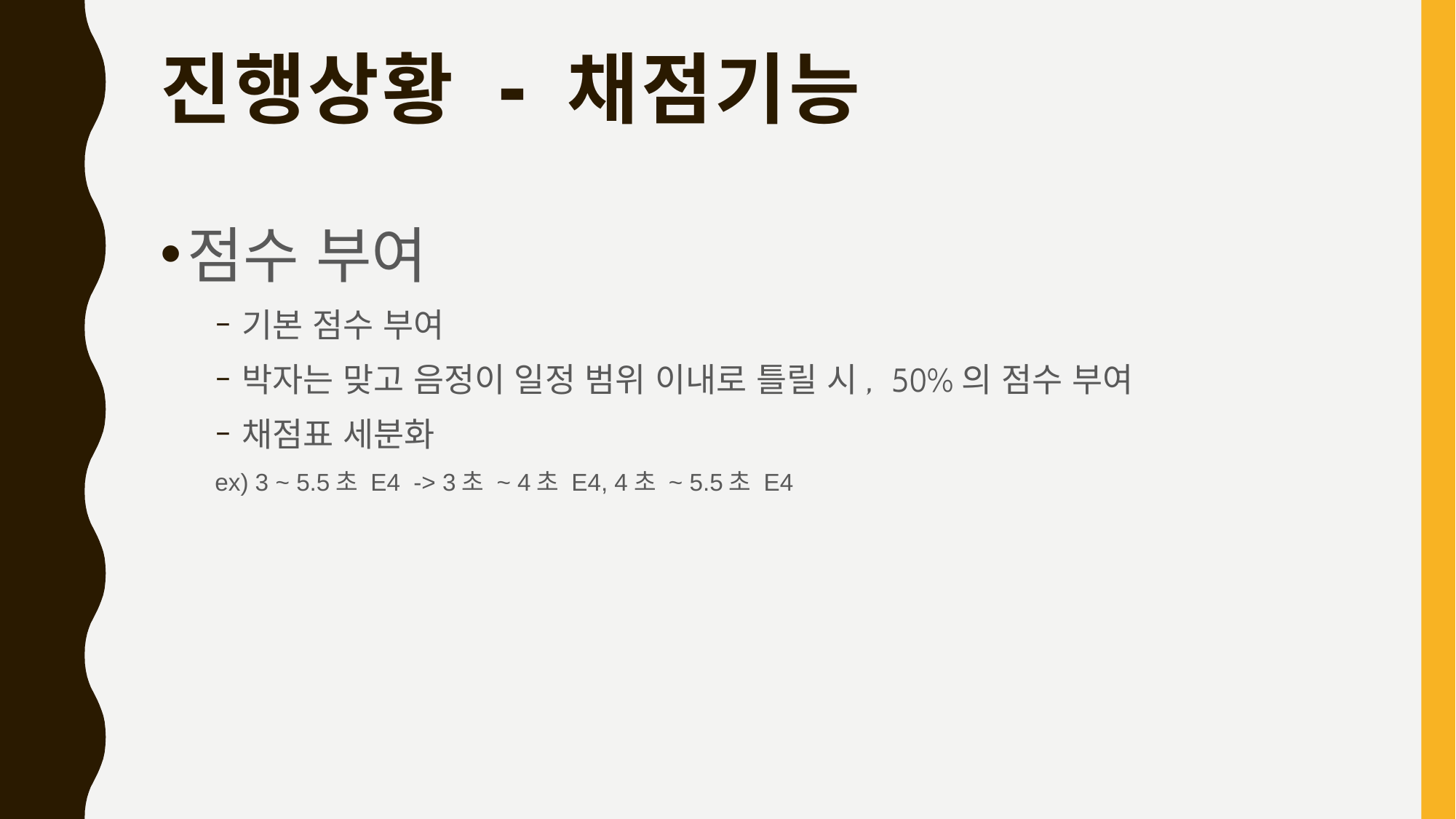

# 진행상황 - 채점기능
점수 부여
기본 점수 부여
박자는 맞고 음정이 일정 범위 이내로 틀릴 시,  50%의 점수 부여
채점표 세분화
ex) 3 ~ 5.5초 E4  -> 3초 ~ 4초 E4, 4초 ~ 5.5초 E4